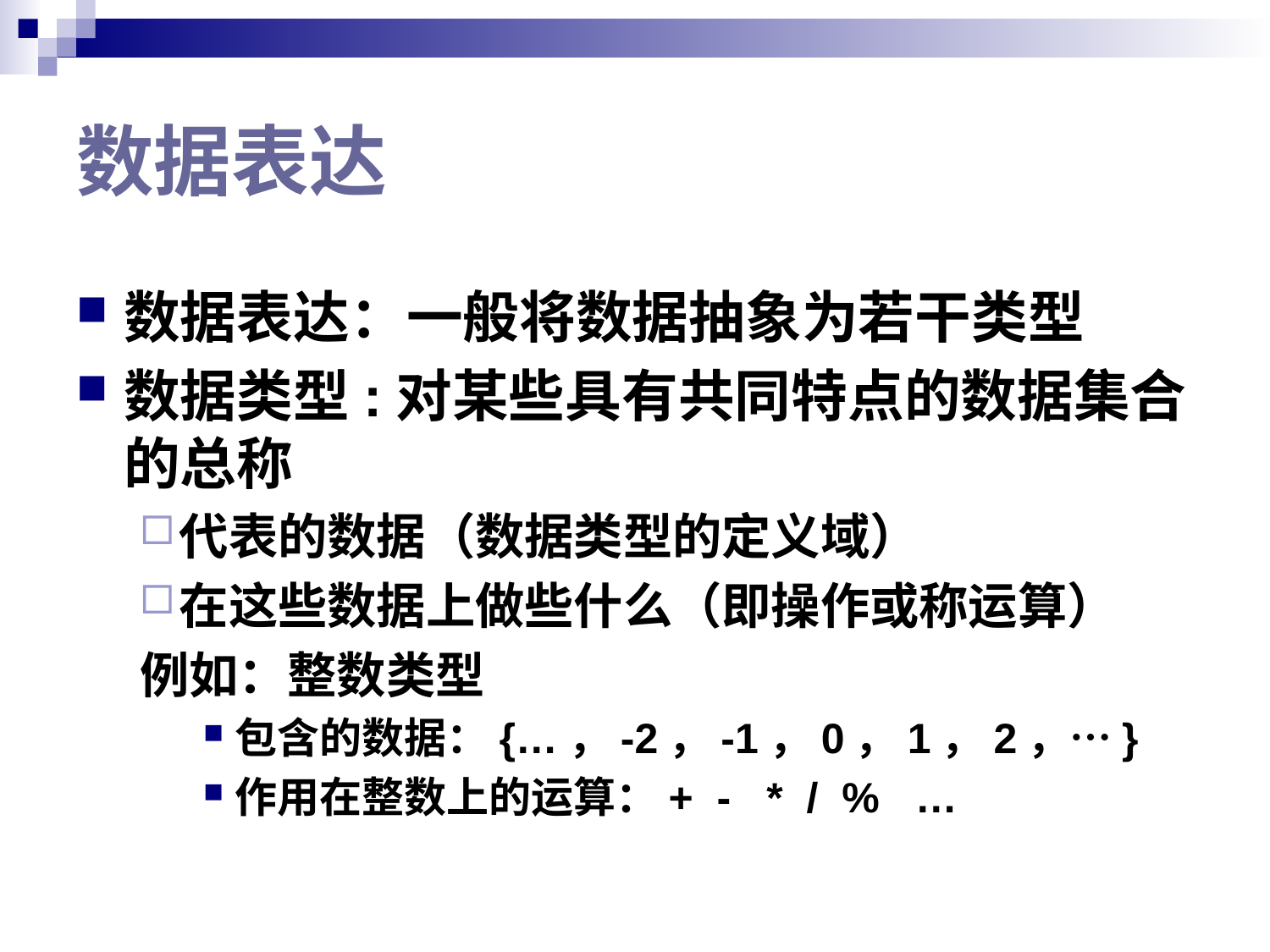

# 数据表达
数据表达：一般将数据抽象为若干类型
数据类型:对某些具有共同特点的数据集合的总称
代表的数据（数据类型的定义域）
在这些数据上做些什么（即操作或称运算）
例如：整数类型
包含的数据：{…，-2，-1，0，1，2，…}
作用在整数上的运算：+  -   *  /  %   …